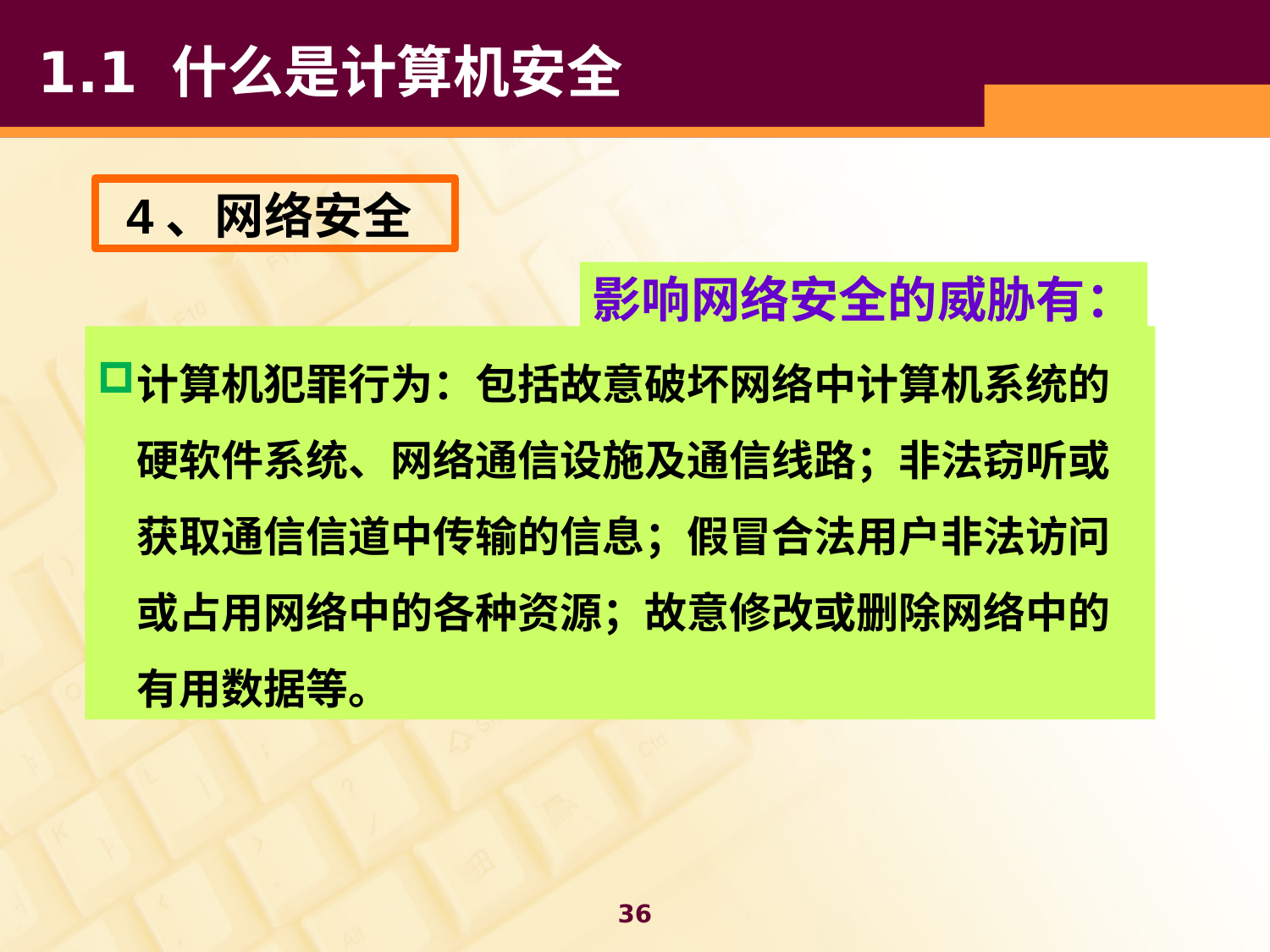

1.1 什么是计算机安全

4、网络安全
影响网络安全的威胁有：
计算机犯罪行为：包括故意破坏网络中计算机系统的硬软件系统、网络通信设施及通信线路；非法窃听或获取通信信道中传输的信息；假冒合法用户非法访问或占用网络中的各种资源；故意修改或删除网络中的有用数据等。